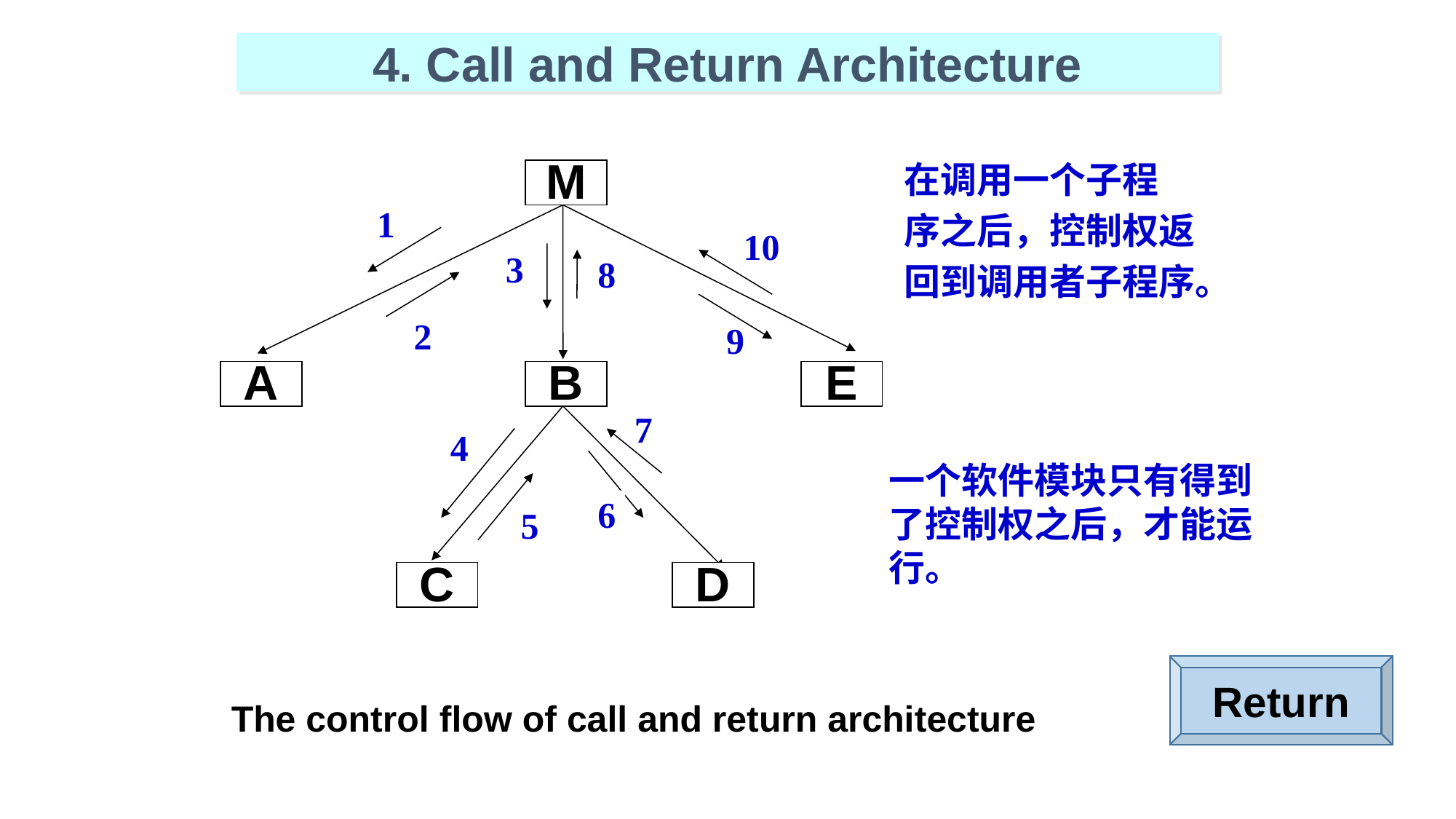

4. Call and Return Architecture
在调用一个子程
序之后，控制权返
回到调用者子程序。
M
1

10

3

8

2

9
A
B
E
7

4

6
一个软件模块只有得到了控制权之后，才能运行。

5
C
D
Return
The control flow of call and return architecture